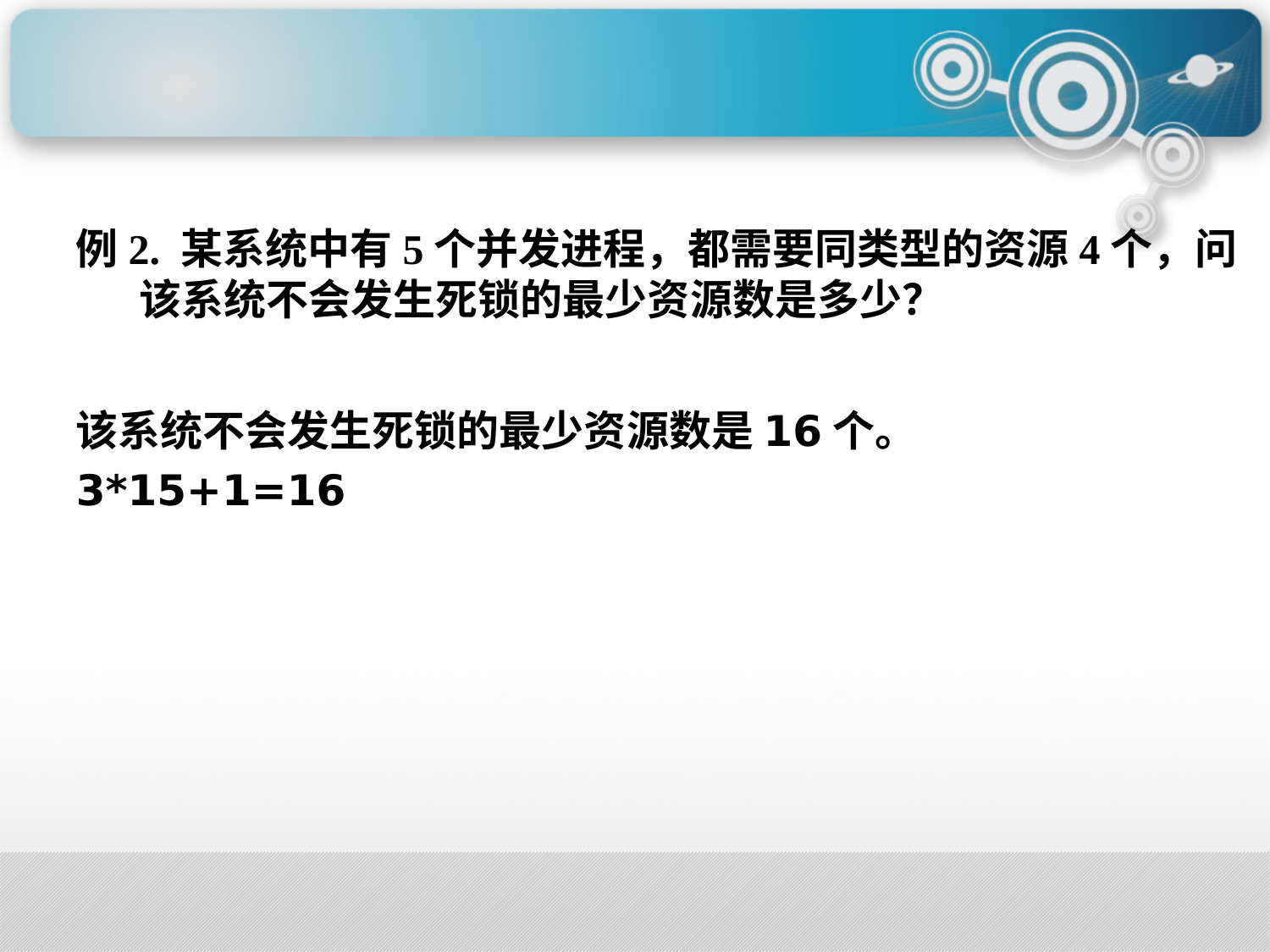

例2. 某系统中有5个并发进程，都需要同类型的资源4个，问该系统不会发生死锁的最少资源数是多少？

该系统不会发生死锁的最少资源数是16个。
3*15+1=16